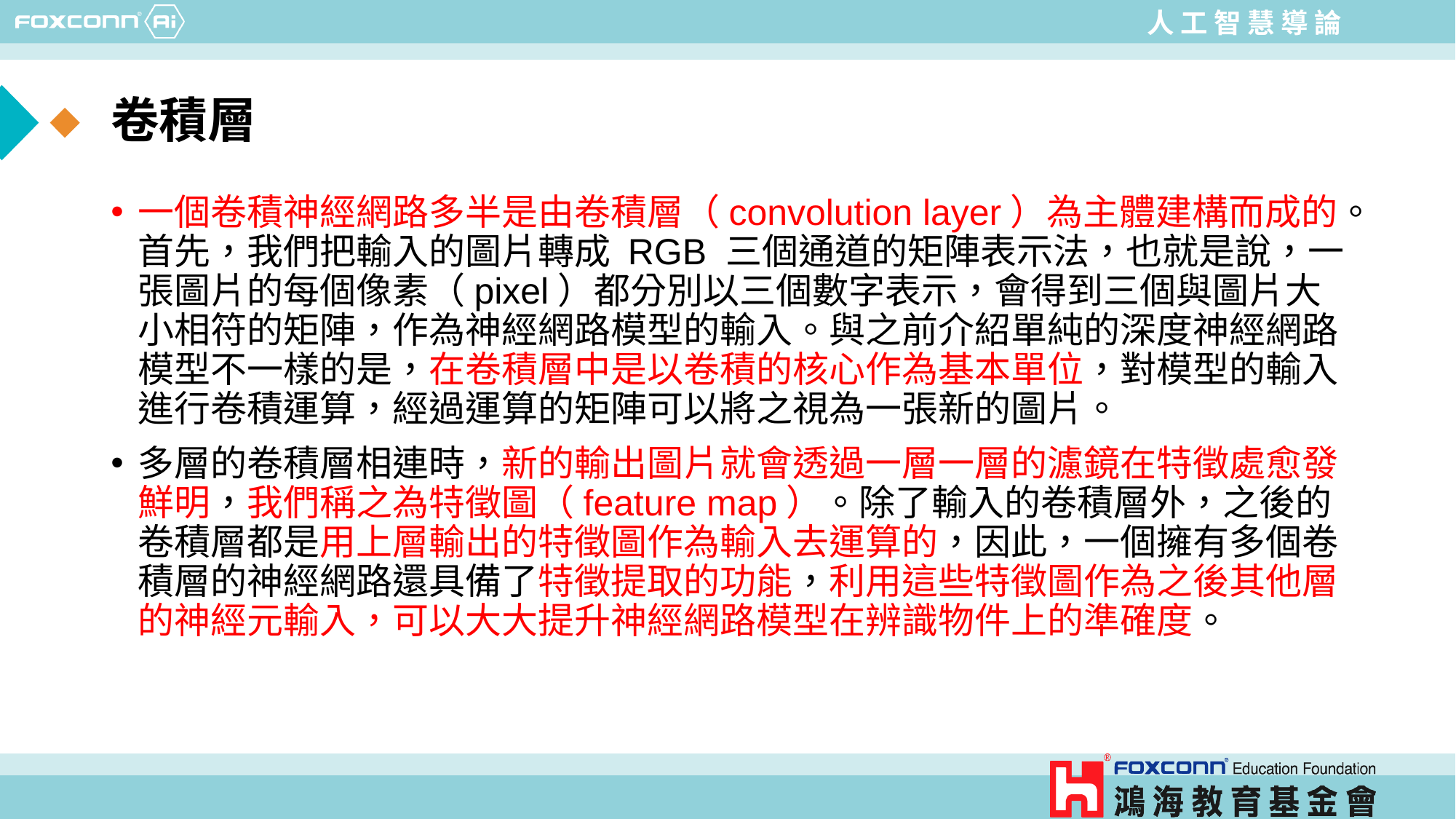

# 卷積層
一個卷積神經網路多半是由卷積層（convolution layer）為主體建構而成的。首先，我們把輸入的圖片轉成 RGB 三個通道的矩陣表示法，也就是說，一張圖片的每個像素（pixel）都分別以三個數字表示，會得到三個與圖片大小相符的矩陣，作為神經網路模型的輸入。與之前介紹單純的深度神經網路模型不一樣的是，在卷積層中是以卷積的核心作為基本單位，對模型的輸入進行卷積運算，經過運算的矩陣可以將之視為一張新的圖片。
多層的卷積層相連時，新的輸出圖片就會透過一層一層的濾鏡在特徵處愈發鮮明，我們稱之為特徵圖（feature map）。除了輸入的卷積層外，之後的卷積層都是用上層輸出的特徵圖作為輸入去運算的，因此，一個擁有多個卷積層的神經網路還具備了特徵提取的功能，利用這些特徵圖作為之後其他層的神經元輸入，可以大大提升神經網路模型在辨識物件上的準確度。